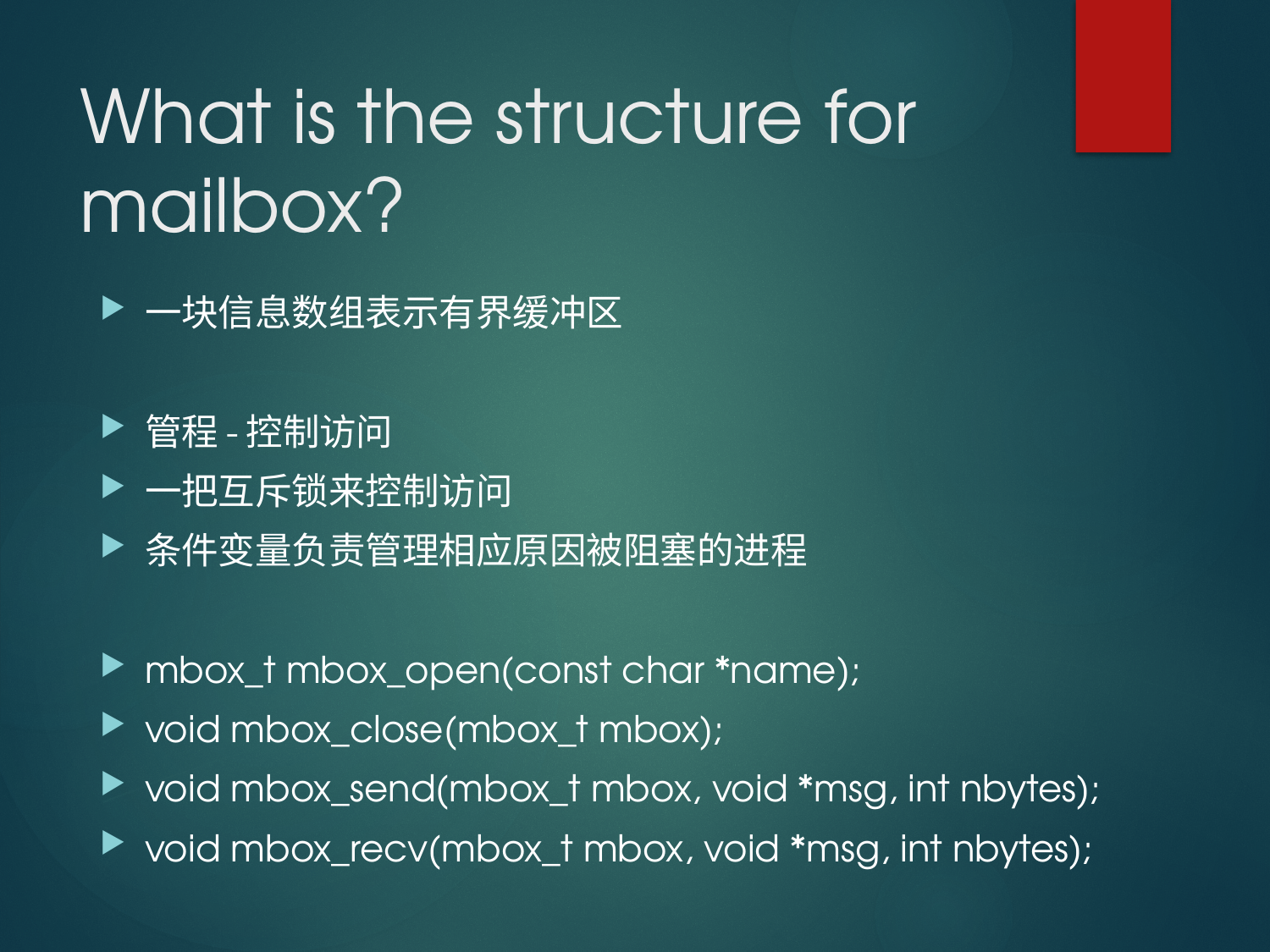

# What is the structure for mailbox?
一块信息数组表示有界缓冲区

管程-控制访问
一把互斥锁来控制访问
条件变量负责管理相应原因被阻塞的进程

mbox_t mbox_open(const char *name);
void mbox_close(mbox_t mbox);
void mbox_send(mbox_t mbox, void *msg, int nbytes);
void mbox_recv(mbox_t mbox, void *msg, int nbytes);